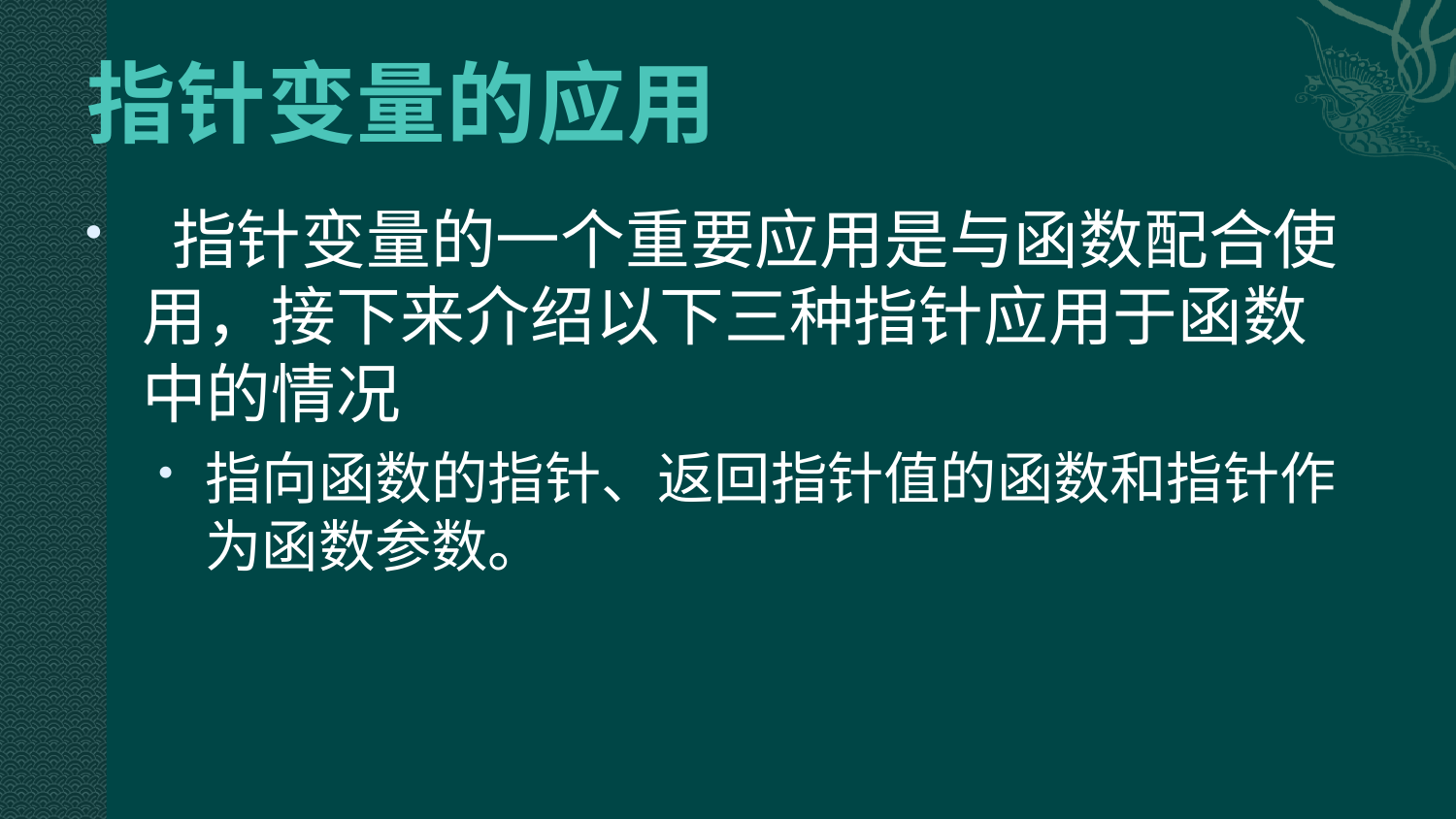

# 指针变量的应用
 指针变量的一个重要应用是与函数配合使用，接下来介绍以下三种指针应用于函数中的情况
指向函数的指针、返回指针值的函数和指针作为函数参数。